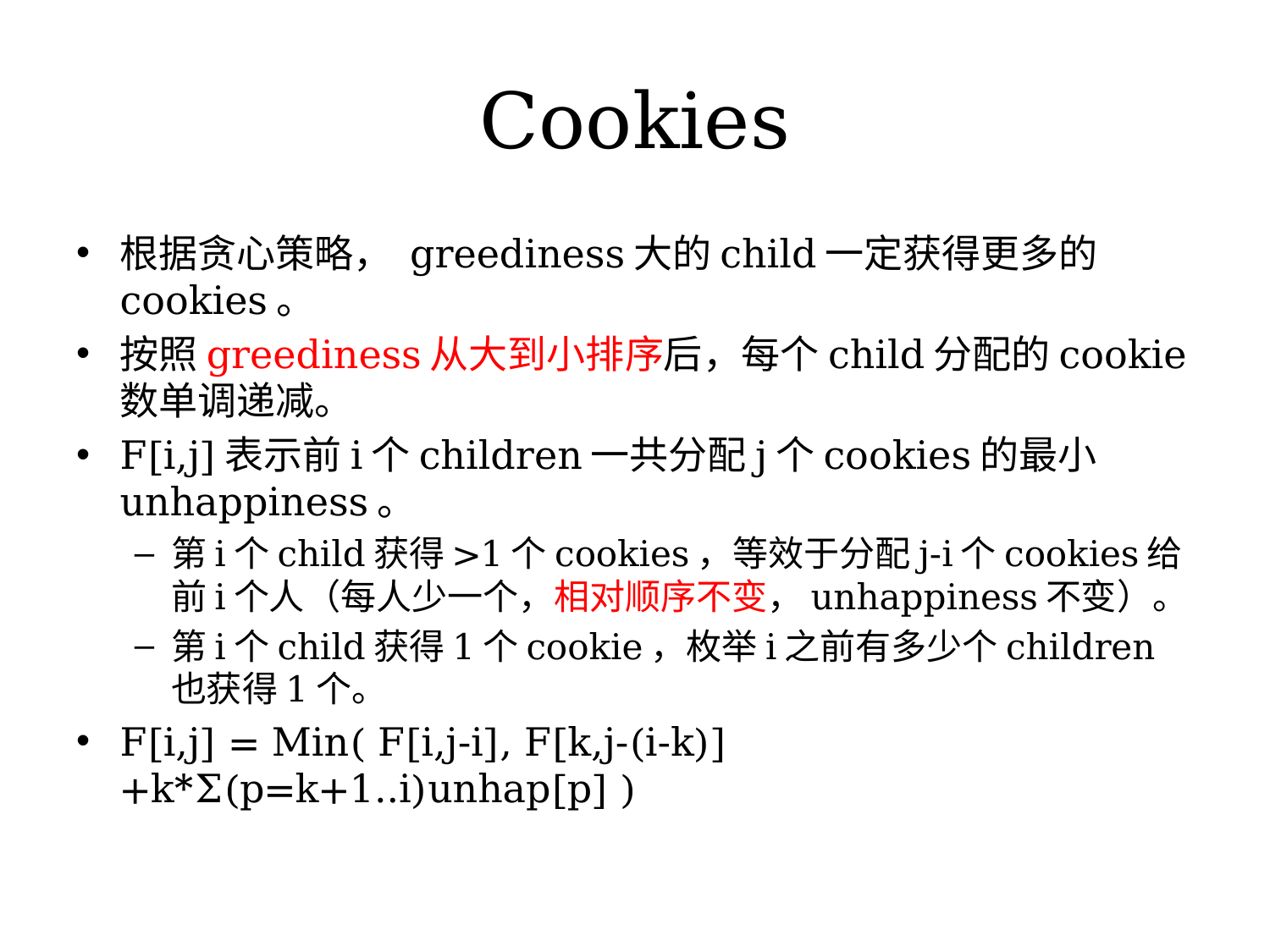

# Cookies
根据贪心策略， greediness大的child一定获得更多的cookies。
按照greediness从大到小排序后，每个child分配的cookie数单调递减。
F[i,j]表示前i个children一共分配j个cookies的最小unhappiness。
第i个child获得>1个cookies，等效于分配j-i个cookies给前i个人（每人少一个，相对顺序不变，unhappiness不变）。
第i个child获得1个cookie，枚举i之前有多少个children也获得1个。
F[i,j] = Min( F[i,j-i], F[k,j-(i-k)]+k*Σ(p=k+1..i)unhap[p] )